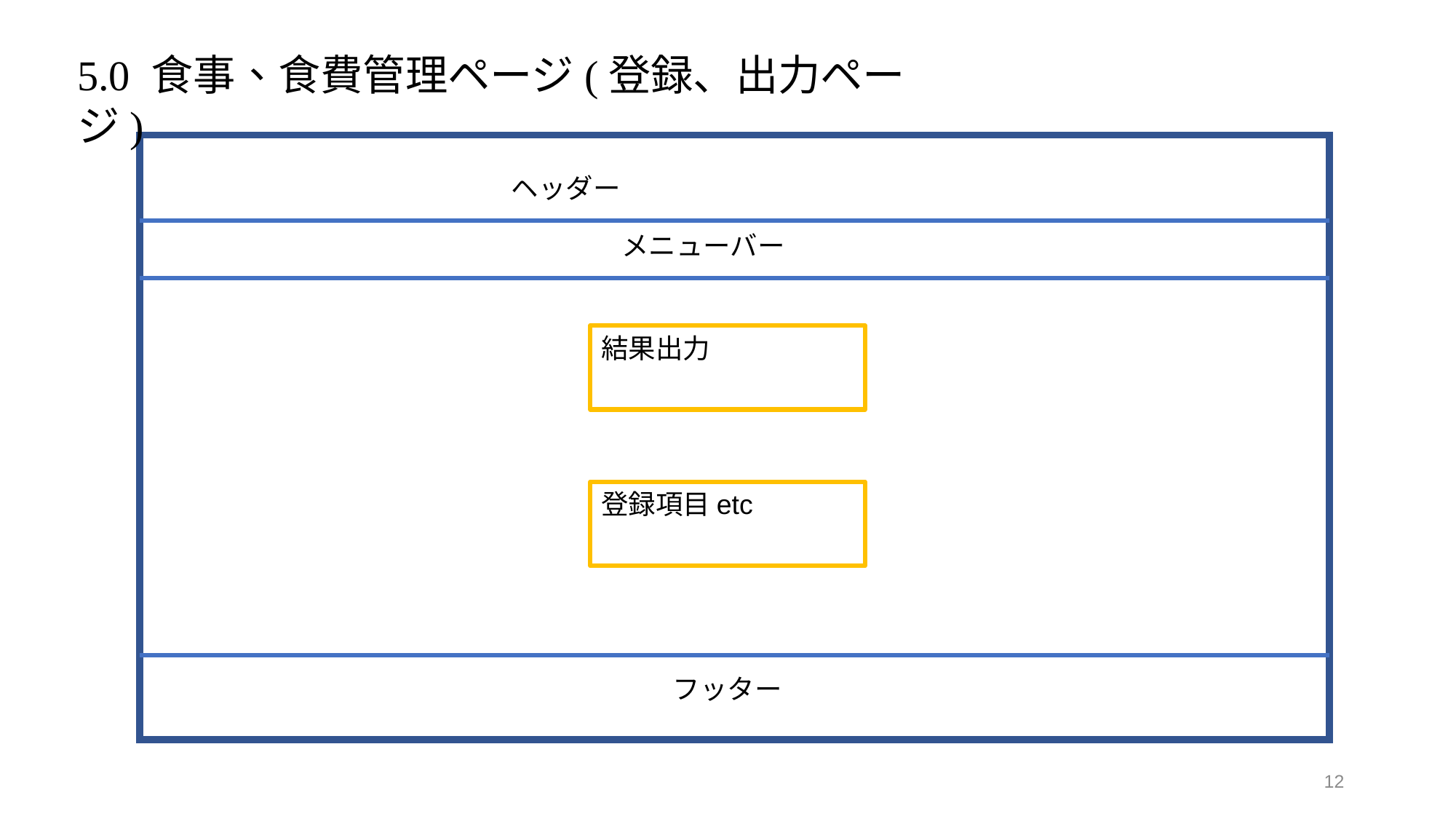

5.0 食事、食費管理ページ(登録、出力ページ)

ヘッダー
メニューバー
結果出力
登録項目etc
フッター
12